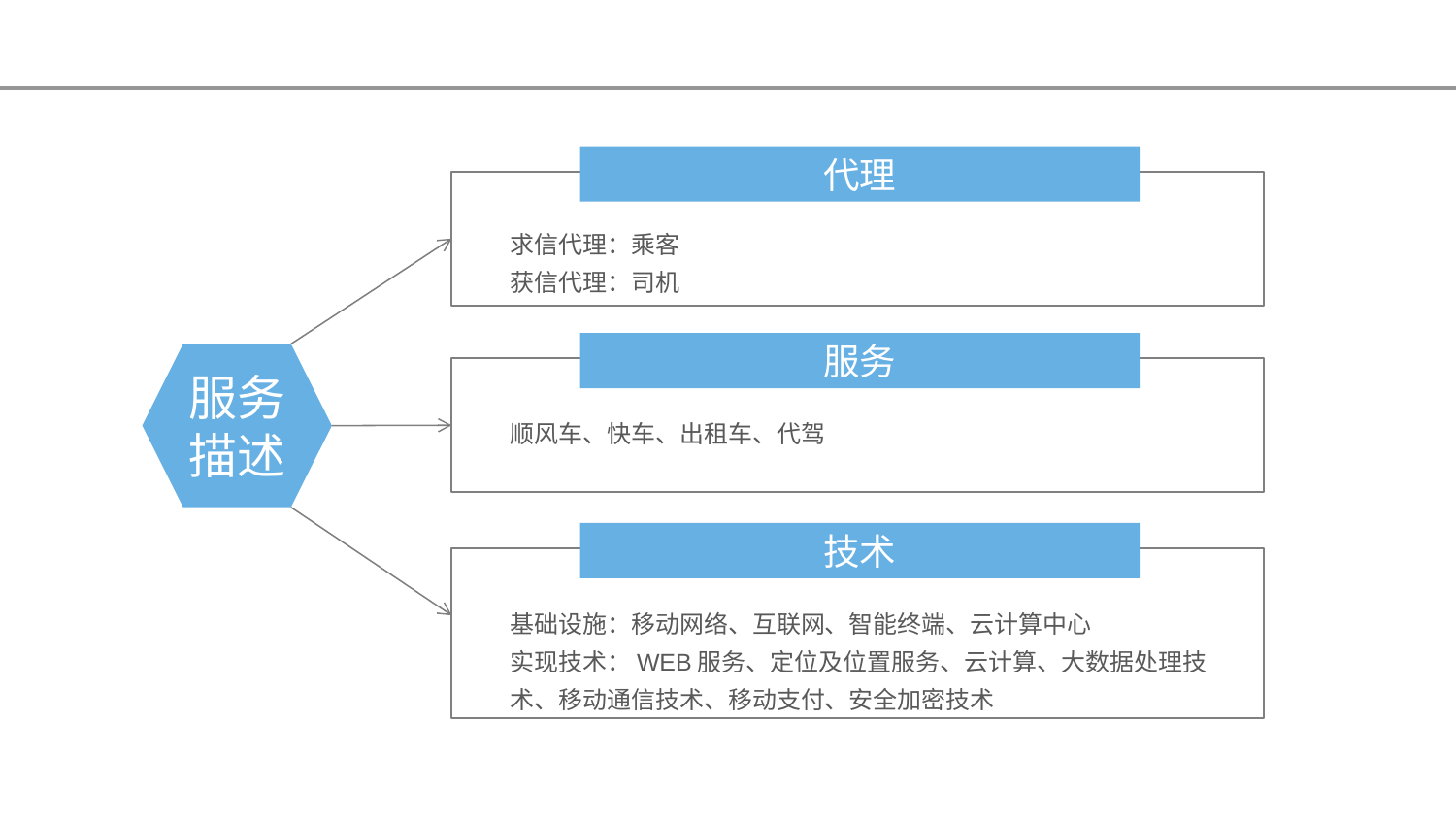

代理

求信代理：乘客
获信代理：司机
服务
服务描述

顺风车、快车、出租车、代驾
技术

基础设施：移动网络、互联网、智能终端、云计算中心
实现技术：WEB服务、定位及位置服务、云计算、大数据处理技术、移动通信技术、移动支付、安全加密技术